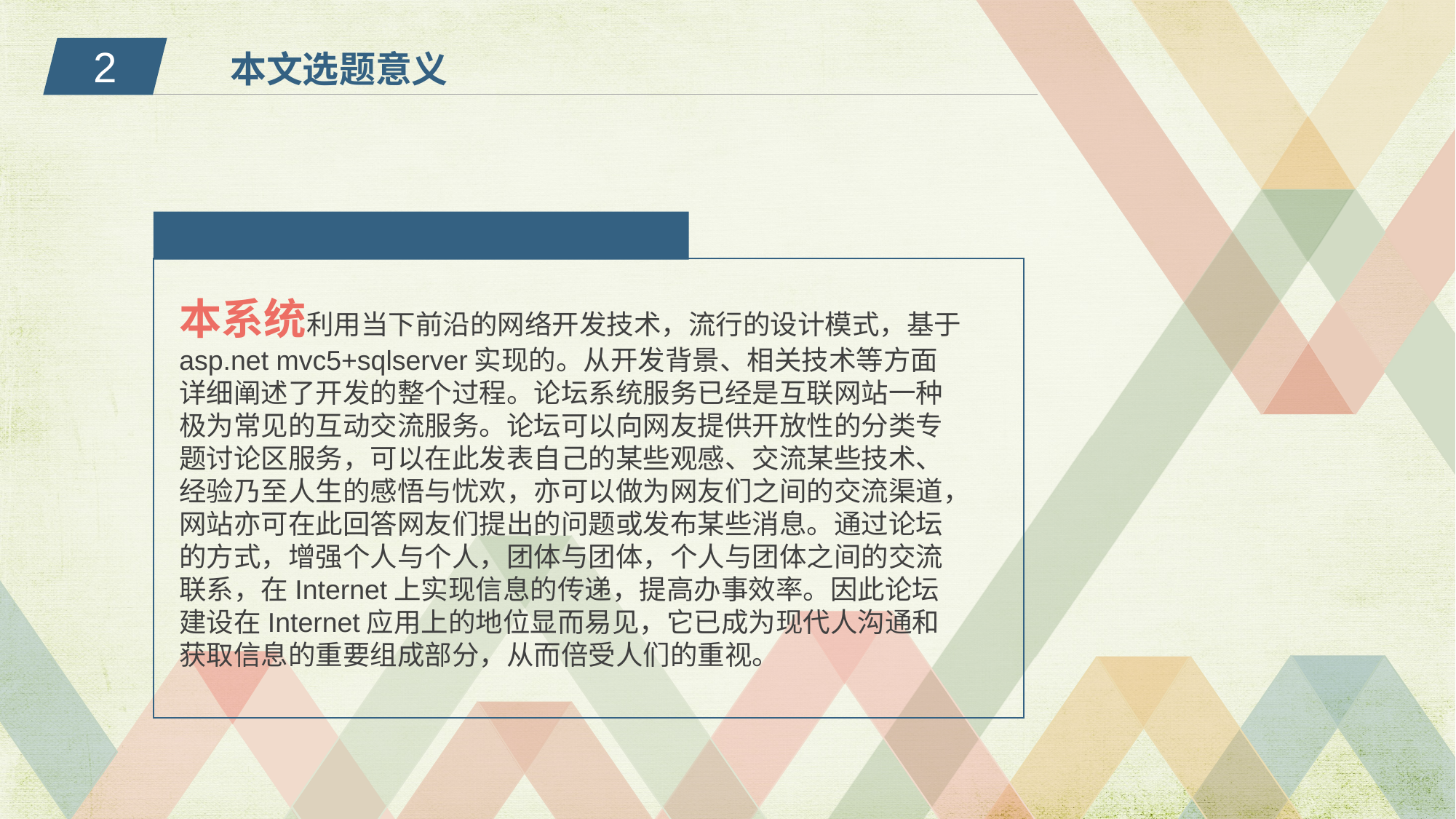

2

本文选题意义

本系统利用当下前沿的网络开发技术，流行的设计模式，基于asp.net mvc5+sqlserver实现的。从开发背景、相关技术等方面详细阐述了开发的整个过程。论坛系统服务已经是互联网站一种极为常见的互动交流服务。论坛可以向网友提供开放性的分类专题讨论区服务，可以在此发表自己的某些观感、交流某些技术、经验乃至人生的感悟与忧欢，亦可以做为网友们之间的交流渠道，网站亦可在此回答网友们提出的问题或发布某些消息。通过论坛的方式，增强个人与个人，团体与团体，个人与团体之间的交流联系，在Internet上实现信息的传递，提高办事效率。因此论坛建设在Internet应用上的地位显而易见，它已成为现代人沟通和获取信息的重要组成部分，从而倍受人们的重视。